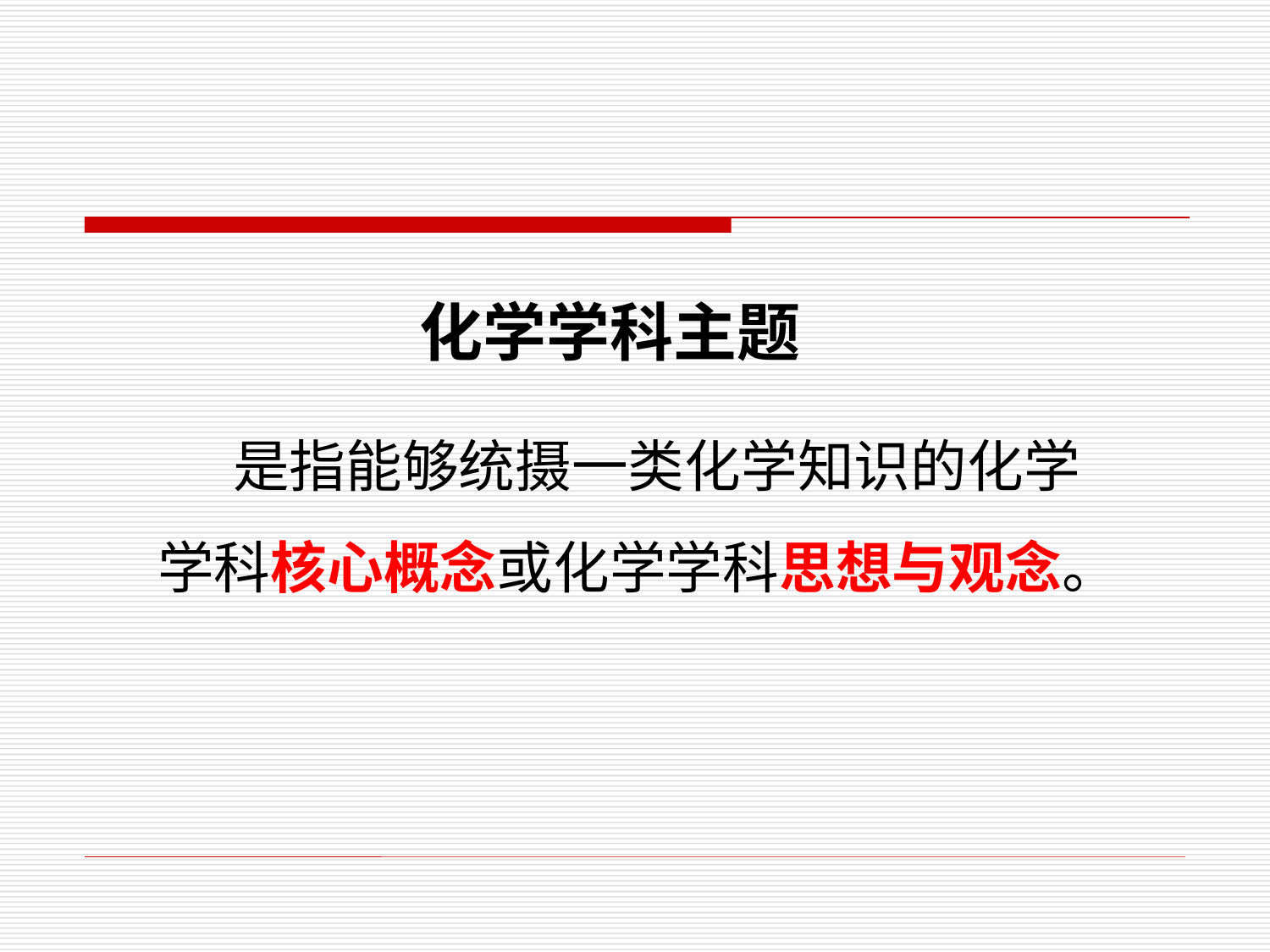

化学学科主题
          是指能够统摄一类化学知识的化学学科核心概念或化学学科思想与观念。